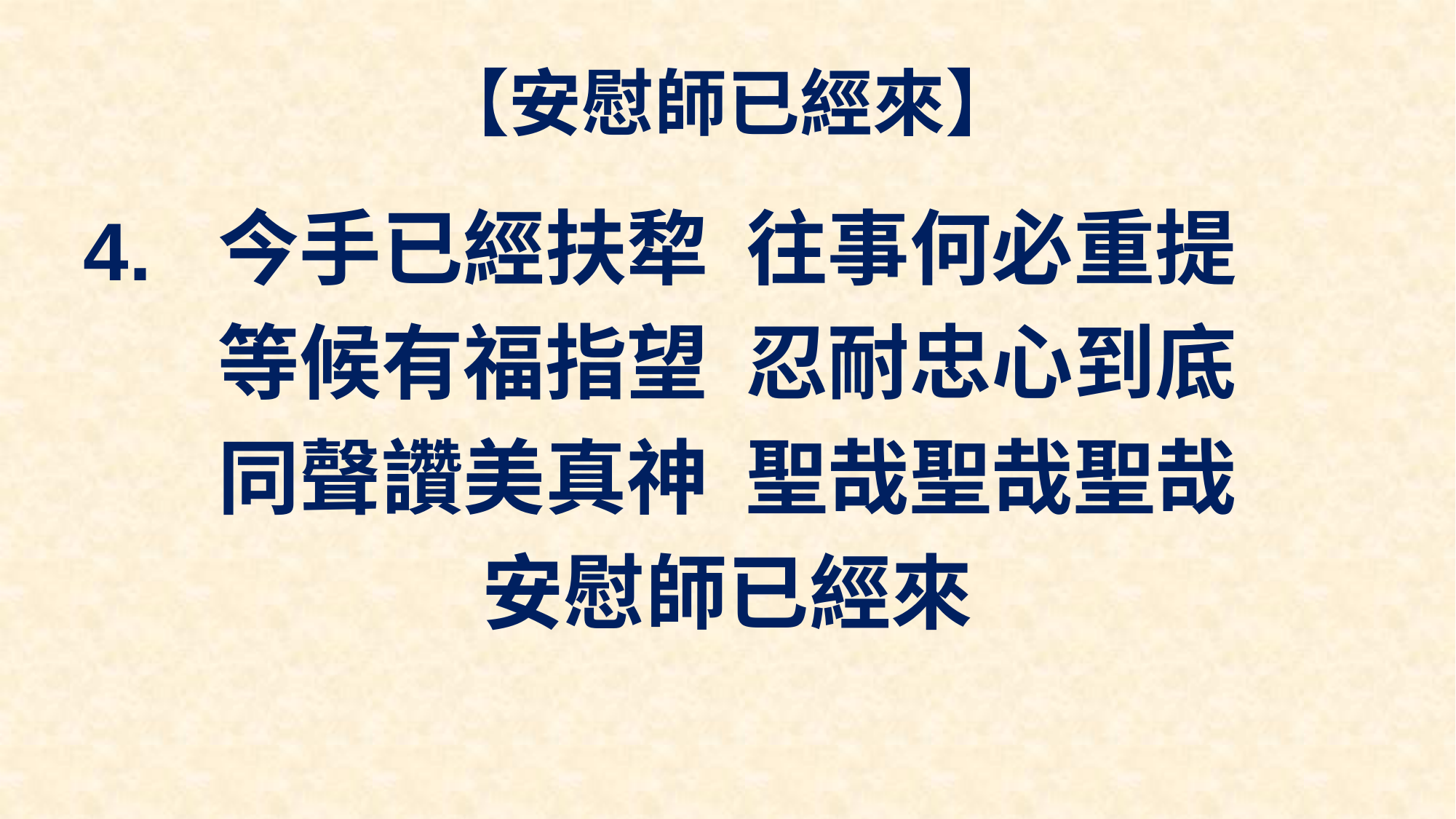

# 【安慰師已經來】
今手已經扶犂  往事何必重提
等候有福指望  忍耐忠心到底
同聲讚美真神  聖哉聖哉聖哉
安慰師已經來
4.